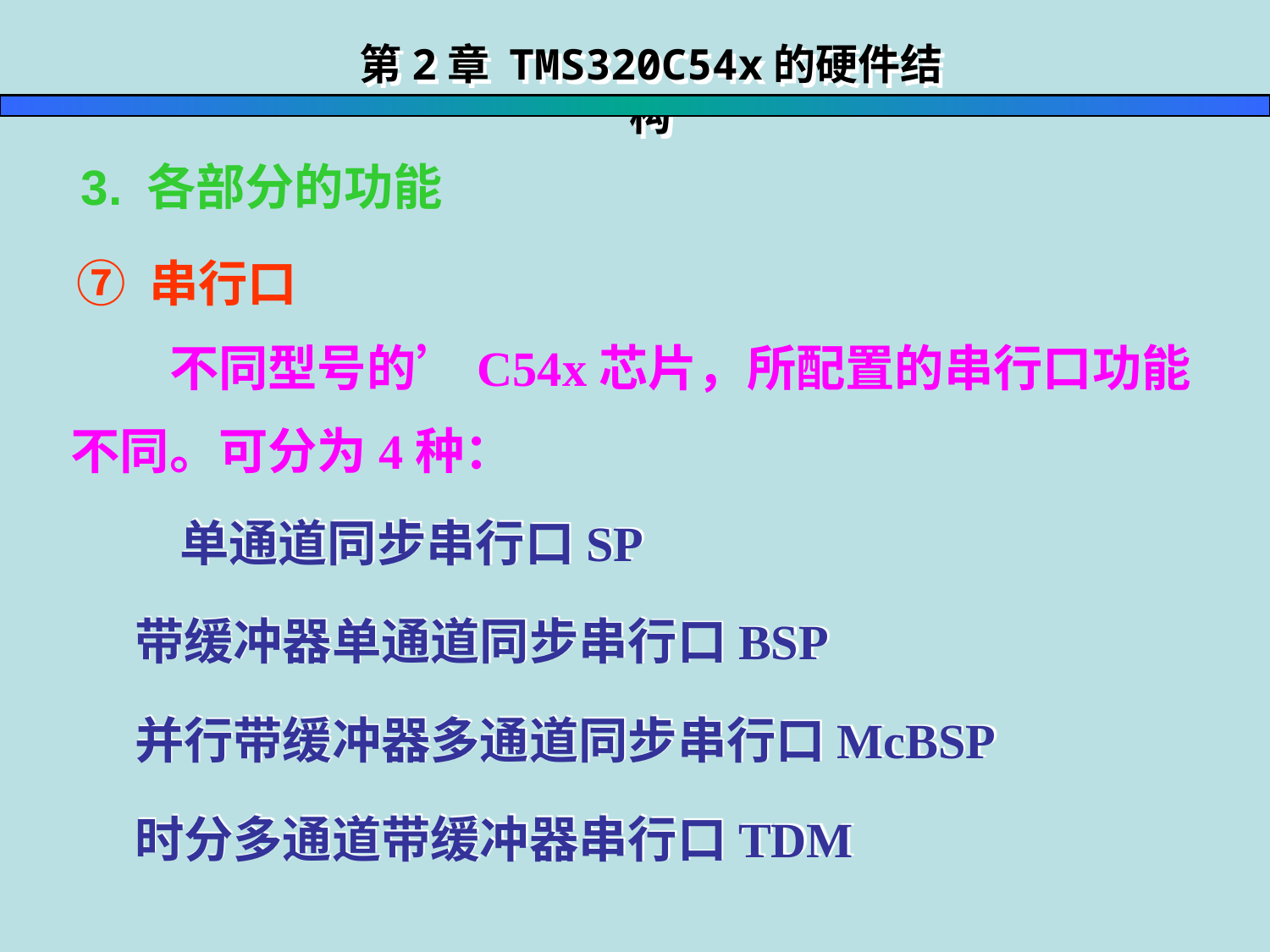

第2章 TMS320C54x的硬件结构

 3. 各部分的功能
        ⑦ 串行口
            不同型号的’C54x芯片，所配置的串行口功能不同。可分为4种：
        单通道同步串行口SP
    带缓冲器单通道同步串行口BSP
    并行带缓冲器多通道同步串行口McBSP
    时分多通道带缓冲器串行口TDM
10